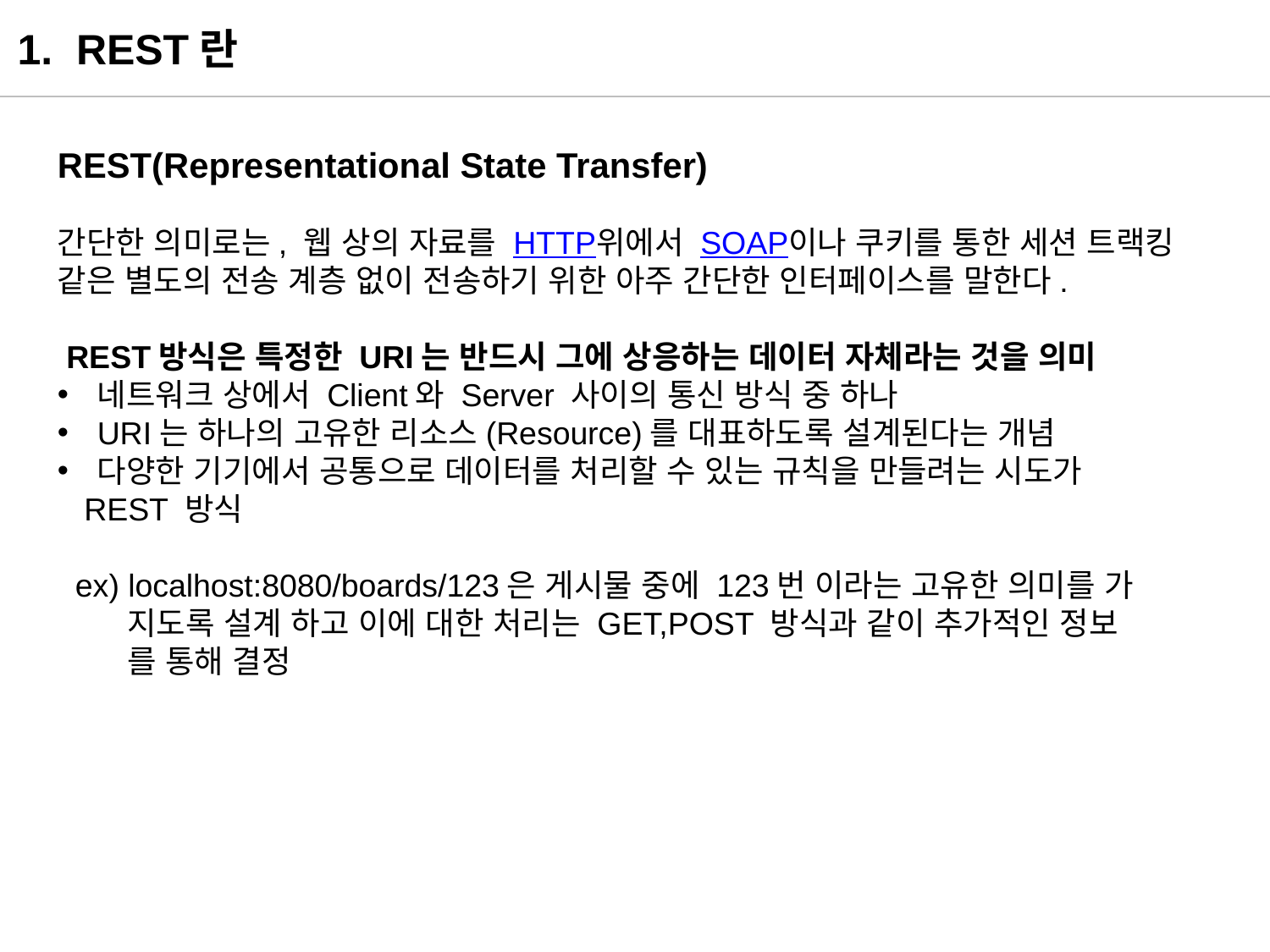

1.  REST란
REST(Representational State Transfer)

간단한 의미로는, 웹 상의 자료를 HTTP위에서 SOAP이나 쿠키를 통한 세션 트랙킹 같은 별도의 전송 계층 없이 전송하기 위한 아주 간단한 인터페이스를 말한다.

 REST방식은 특정한 URI는 반드시 그에 상응하는 데이터 자체라는 것을 의미
네트워크 상에서 Client와 Server 사이의 통신 방식 중 하나
URI는 하나의 고유한 리소스(Resource)를 대표하도록 설계된다는 개념
다양한 기기에서 공통으로 데이터를 처리할 수 있는 규칙을 만들려는 시도가
   REST 방식

  ex) localhost:8080/boards/123은 게시물 중에 123번 이라는 고유한 의미를 가
       지도록 설계 하고 이에 대한 처리는 GET,POST 방식과 같이 추가적인 정보
       를 통해 결정